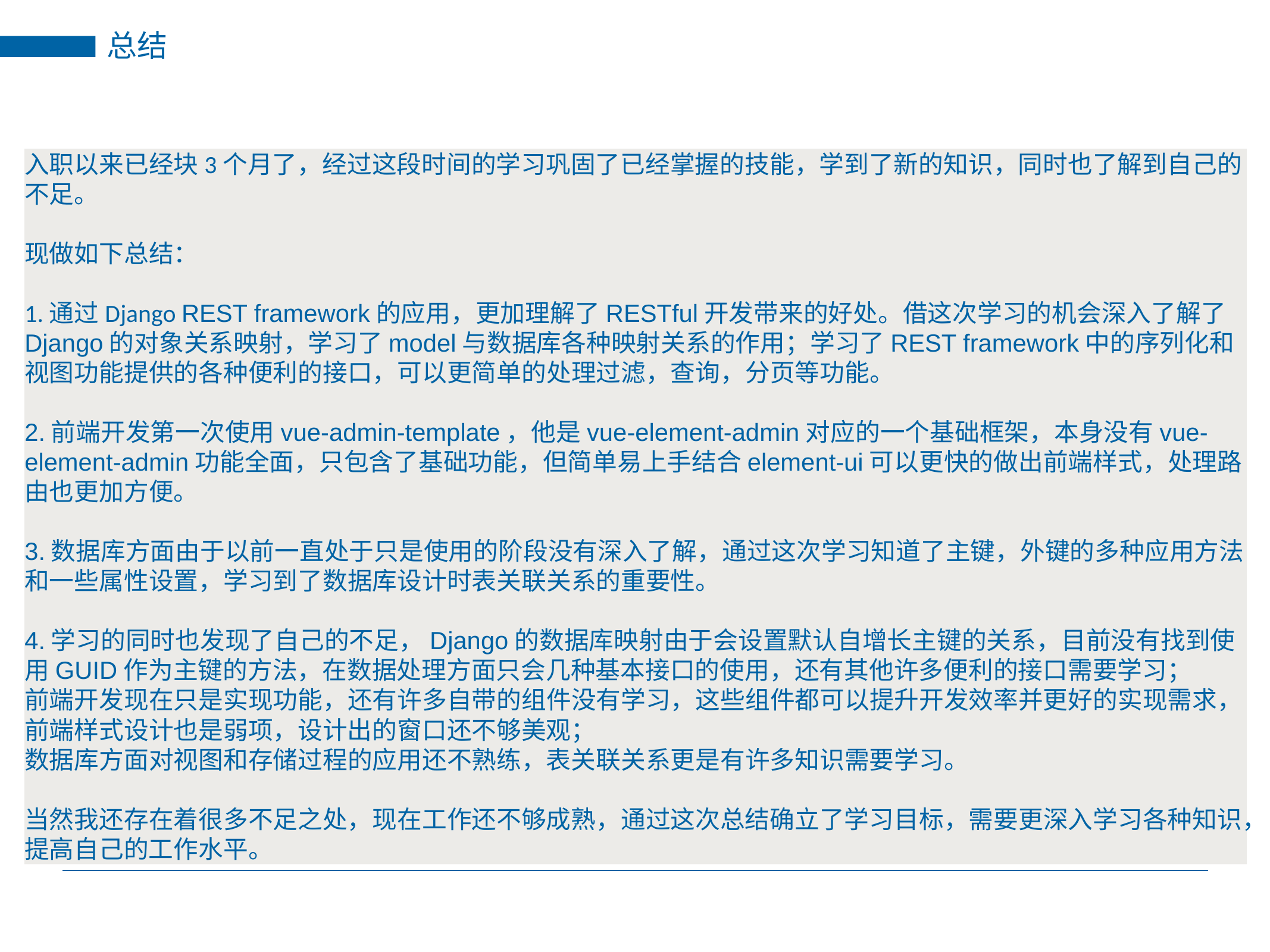

总结

入职以来已经块3个月了，经过这段时间的学习巩固了已经掌握的技能，学到了新的知识，同时也了解到自己的不足。

现做如下总结：

1.通过Django REST framework的应用，更加理解了RESTful开发带来的好处。借这次学习的机会深入了解了Django的对象关系映射，学习了model与数据库各种映射关系的作用；学习了REST framework中的序列化和视图功能提供的各种便利的接口，可以更简单的处理过滤，查询，分页等功能。

2.前端开发第一次使用vue-admin-template，他是vue-element-admin对应的一个基础框架，本身没有vue-element-admin功能全面，只包含了基础功能，但简单易上手结合element-ui可以更快的做出前端样式，处理路由也更加方便。

3.数据库方面由于以前一直处于只是使用的阶段没有深入了解，通过这次学习知道了主键，外键的多种应用方法和一些属性设置，学习到了数据库设计时表关联关系的重要性。

4.学习的同时也发现了自己的不足，Django的数据库映射由于会设置默认自增长主键的关系，目前没有找到使用GUID作为主键的方法，在数据处理方面只会几种基本接口的使用，还有其他许多便利的接口需要学习；
前端开发现在只是实现功能，还有许多自带的组件没有学习，这些组件都可以提升开发效率并更好的实现需求，前端样式设计也是弱项，设计出的窗口还不够美观；
数据库方面对视图和存储过程的应用还不熟练，表关联关系更是有许多知识需要学习。

当然我还存在着很多不足之处，现在工作还不够成熟，通过这次总结确立了学习目标，需要更深入学习各种知识，提高自己的工作水平。